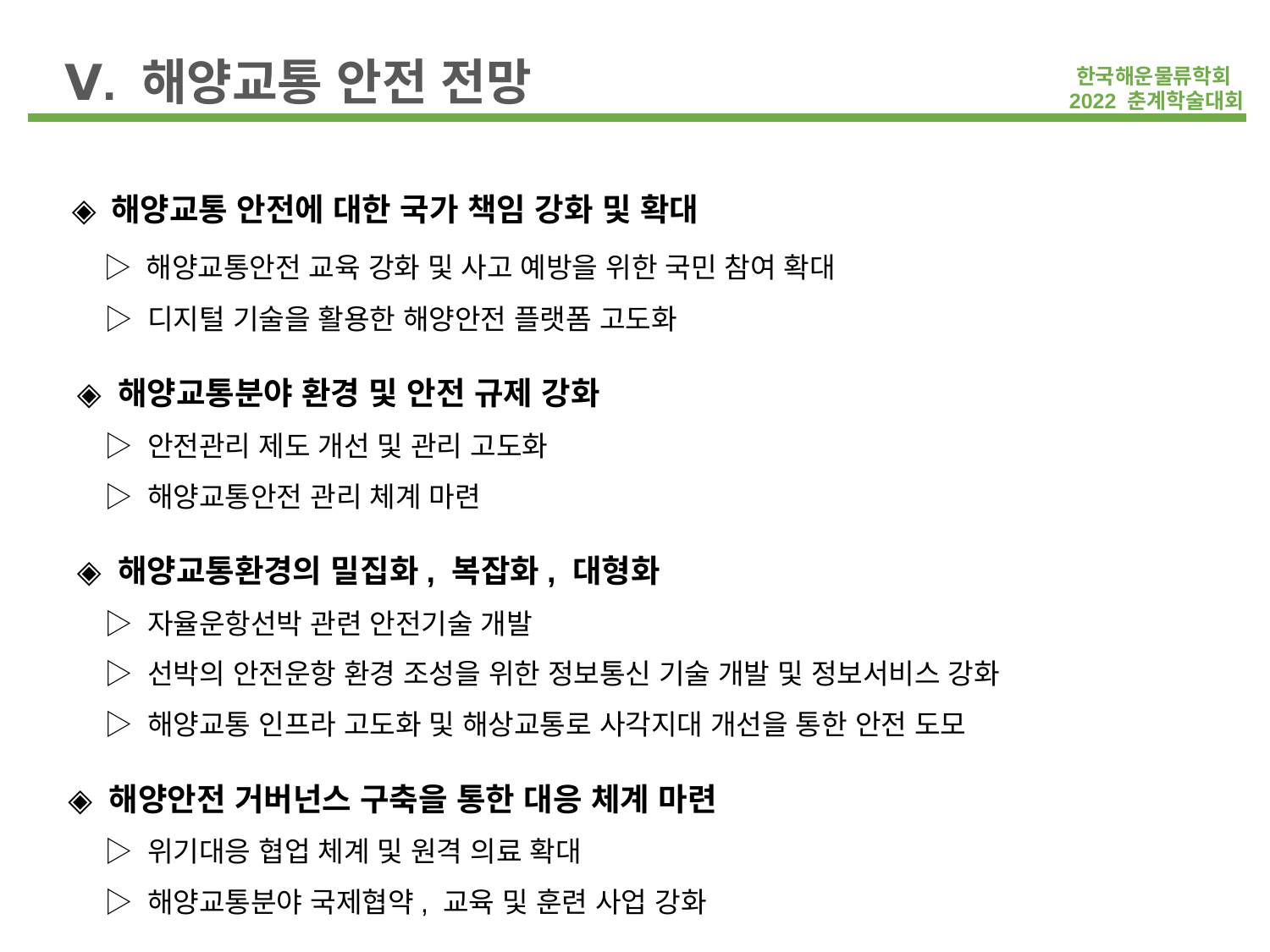

Ⅴ. 해양교통 안전 전망
한국해운물류학회
2022 춘계학술대회

   ◈ 해양교통 안전에 대한 국가 책임 강화 및 확대
      ▷ 해양교통안전 교육 강화 및 사고 예방을 위한 국민 참여 확대
       ▷ 디지털 기술을 활용한 해양안전 플랫폼 고도화
   ◈ 해양교통분야 환경 및 안전 규제 강화
       ▷ 안전관리 제도 개선 및 관리 고도화
       ▷ 해양교통안전 관리 체계 마련
   ◈ 해양교통환경의 밀집화, 복잡화, 대형화
       ▷ 자율운항선박 관련 안전기술 개발
       ▷ 선박의 안전운항 환경 조성을 위한 정보통신 기술 개발 및 정보서비스 강화
       ▷ 해양교통 인프라 고도화 및 해상교통로 사각지대 개선을 통한 안전 도모
  ◈ 해양안전 거버넌스 구축을 통한 대응 체계 마련
       ▷ 위기대응 협업 체계 및 원격 의료 확대
       ▷ 해양교통분야 국제협약, 교육 및 훈련 사업 강화